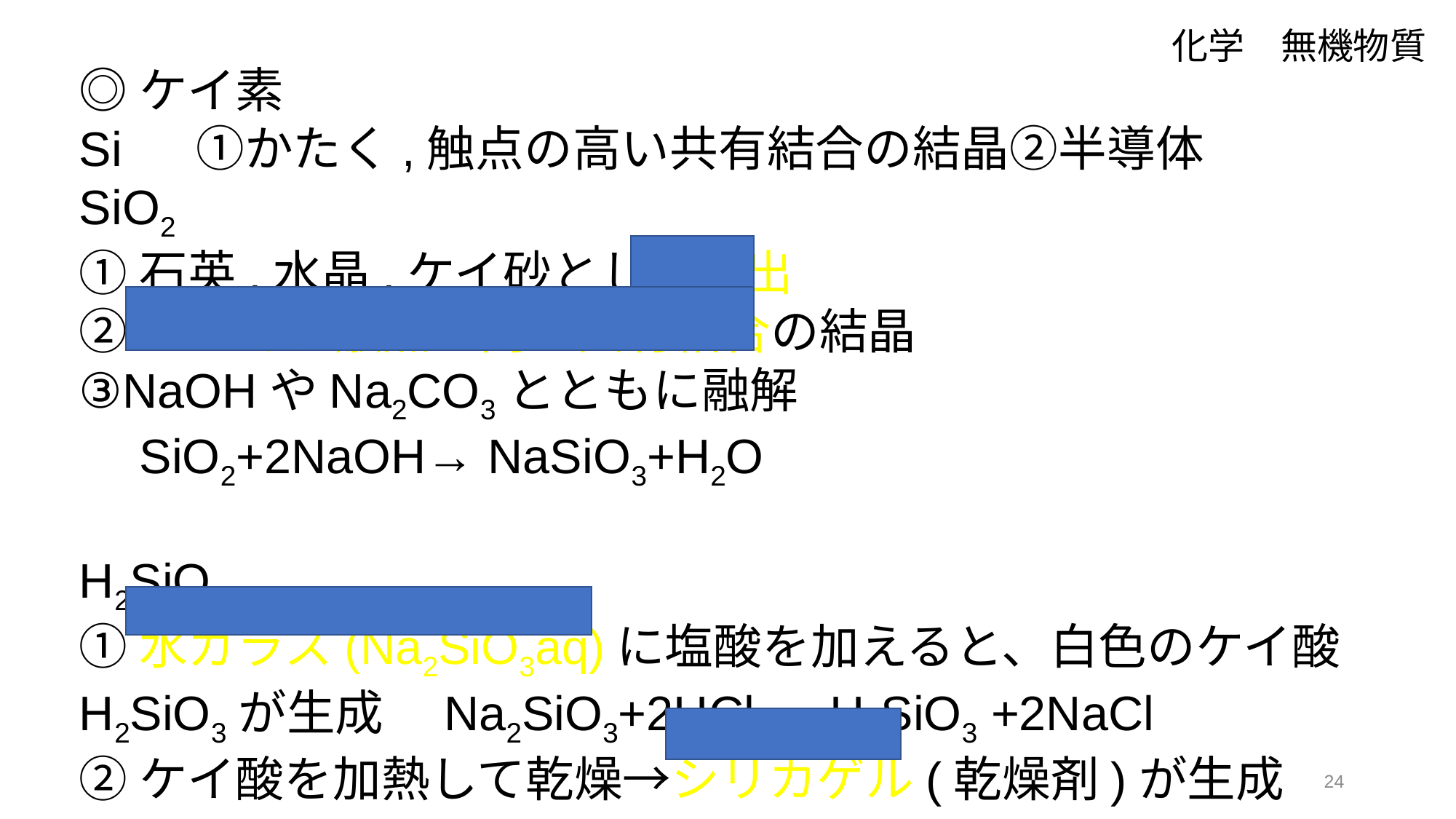

化学　無機物質
◎ケイ素
Si 　①かたく,触点の高い共有結合の結晶②半導体
SiO2
①石英,水晶,ケイ砂として産出
②かたく、融点の高い共有結合の結晶
③NaOHやNa2CO3とともに融解
　SiO2+2NaOH→ NaSiO3+H2O

H2SiO3
①水ガラス(Na2SiO3aq)に塩酸を加えると、白色のケイ酸H2SiO3が生成　Na2SiO3+2HCl → H2SiO3 +2NaCl
②ケイ酸を加熱して乾燥→シリカゲル(乾燥剤)が生成

24